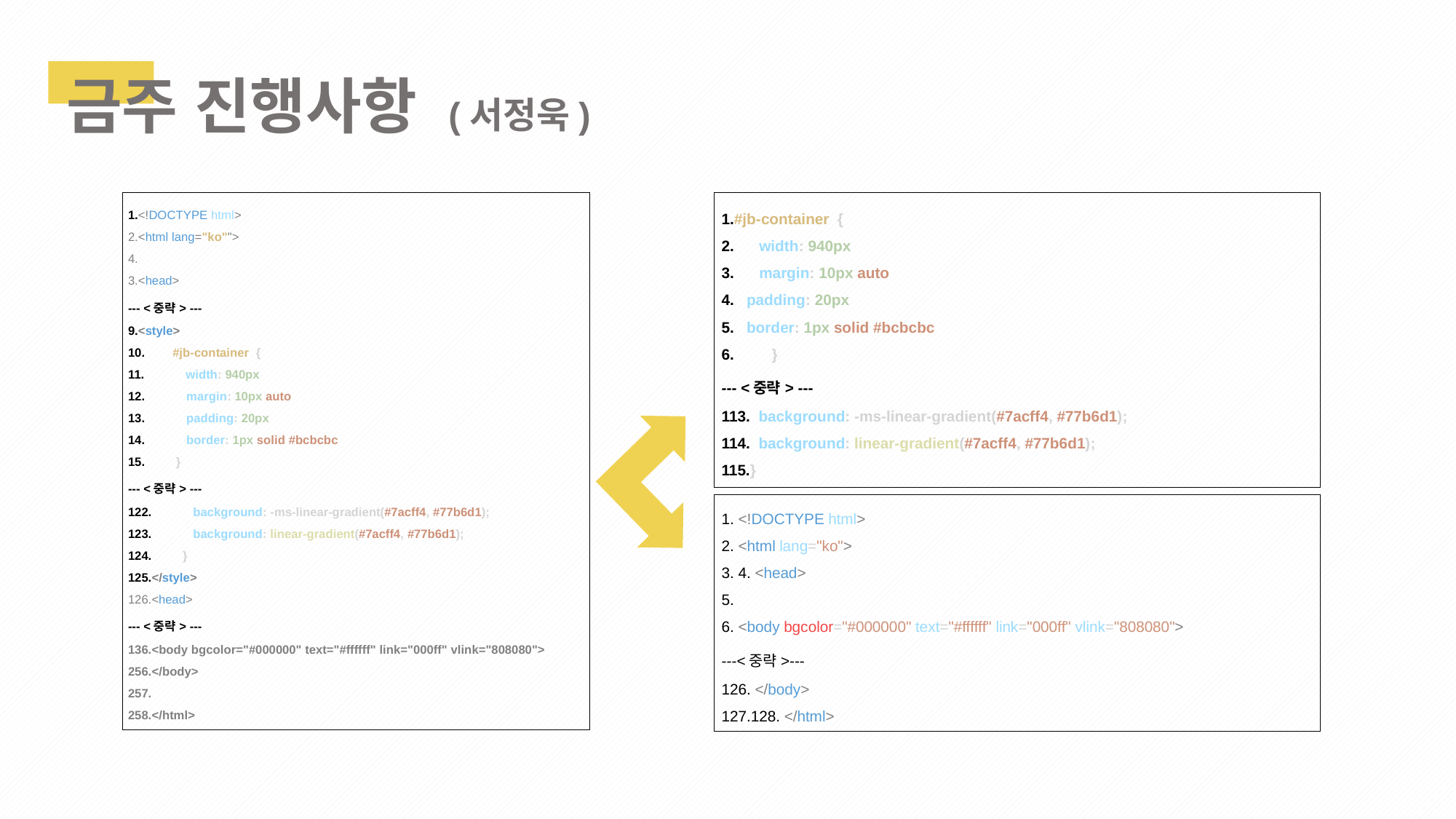

금주 진행사항 (서정욱)
| 1.<!DOCTYPE html> 2.<html lang="ko""> 4. 3.<head> --- <중략> ---      9.<style> 10.        #jb-container  { 11.            width: 940px 12.            margin: 10px auto 13.            padding: 20px 14.            border: 1px solid #bcbcbc 15.         }         --- <중략> ---      122.            background: -ms-linear-gradient(#7acff4, #77b6d1); 123.            background: linear-gradient(#7acff4, #77b6d1); 124.         } 125.</style> 126.<head> --- <중략> ---      136.<body bgcolor="#000000" text="#ffffff" link="000ff" vlink="808080"> 256.</body> 257. 258.</html> |
| --- |
| 1.#jb-container  { 2.      width: 940px 3.      margin: 10px auto 4.   padding: 20px 5.   border: 1px solid #bcbcbc 6.         }         --- <중략> ---      113.  background: -ms-linear-gradient(#7acff4, #77b6d1); 114.  background: linear-gradient(#7acff4, #77b6d1); 115.} |
| --- |

| 1. <!DOCTYPE html> 2. <html lang="ko"> 3. 4. <head> 5. 6. <body bgcolor="#000000" text="#ffffff" link="000ff" vlink="808080"> ---<중략>--- 126. </body> 127.128. </html> |
| --- |